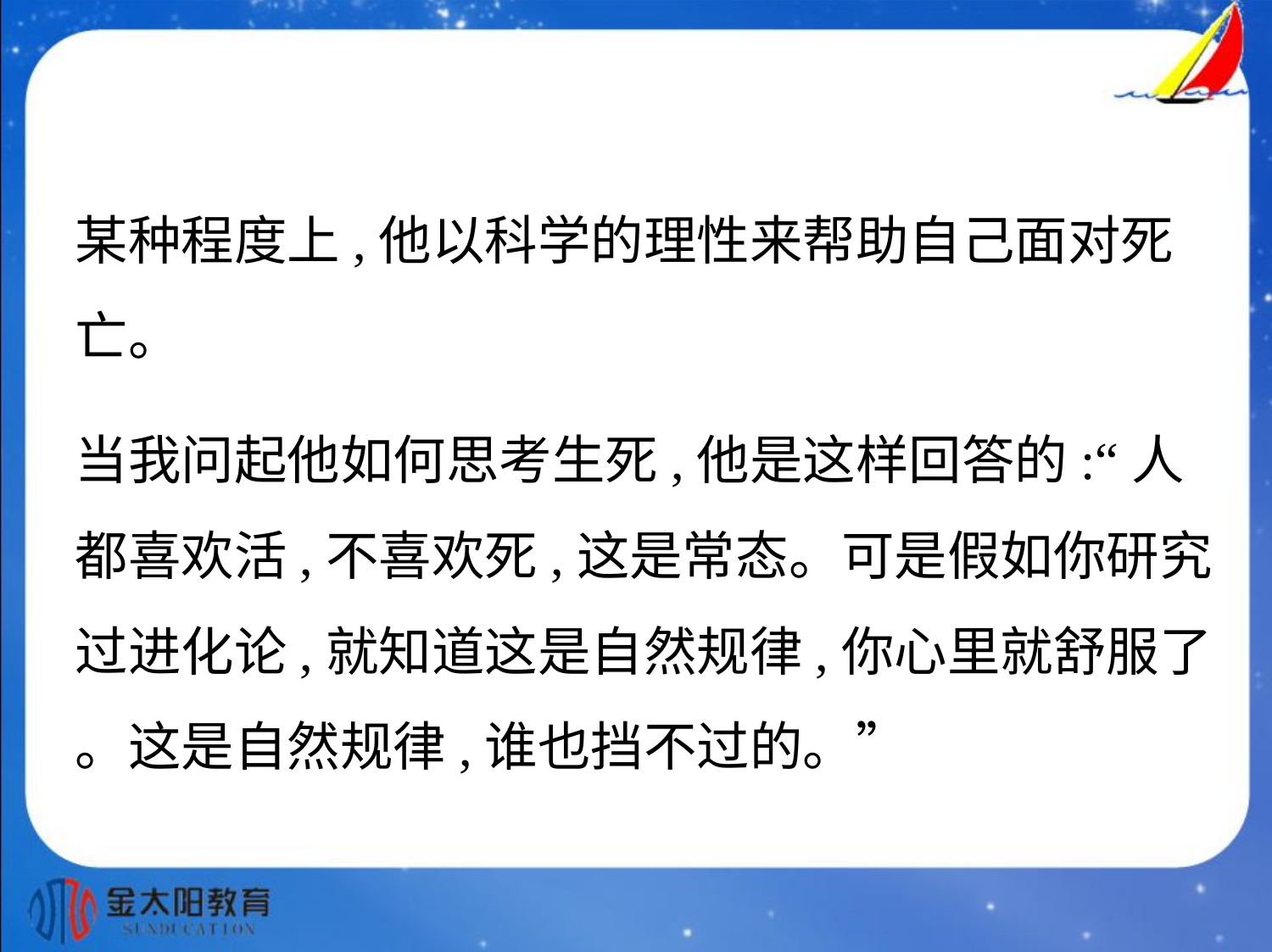

某种程度上,他以科学的理性来帮助自己面对死
亡。
当我问起他如何思考生死,他是这样回答的:“人
都喜欢活,不喜欢死,这是常态。可是假如你研究
过进化论,就知道这是自然规律,你心里就舒服了
。这是自然规律,谁也挡不过的。”